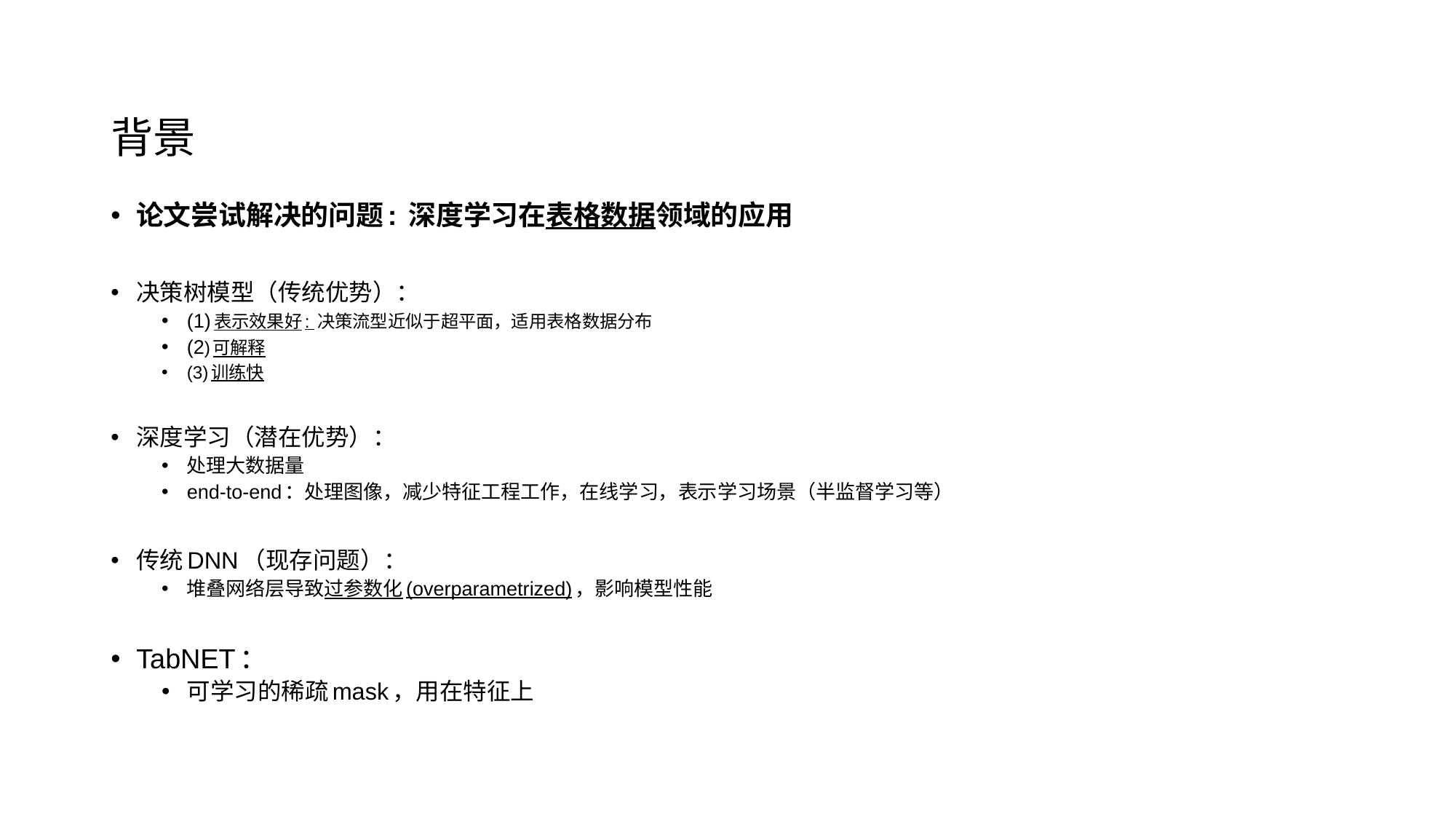

# 背景
论文尝试解决的问题: 深度学习在表格数据领域的应用

决策树模型（传统优势）：
(1)表示效果好: 决策流型近似于超平面，适用表格数据分布
(2)可解释
(3)训练快

深度学习（潜在优势）：
处理大数据量
end-to-end：处理图像，减少特征工程工作，在线学习，表示学习场景（半监督学习等）

传统DNN（现存问题）：
堆叠网络层导致过参数化(overparametrized)，影响模型性能

TabNET：
可学习的稀疏mask，用在特征上